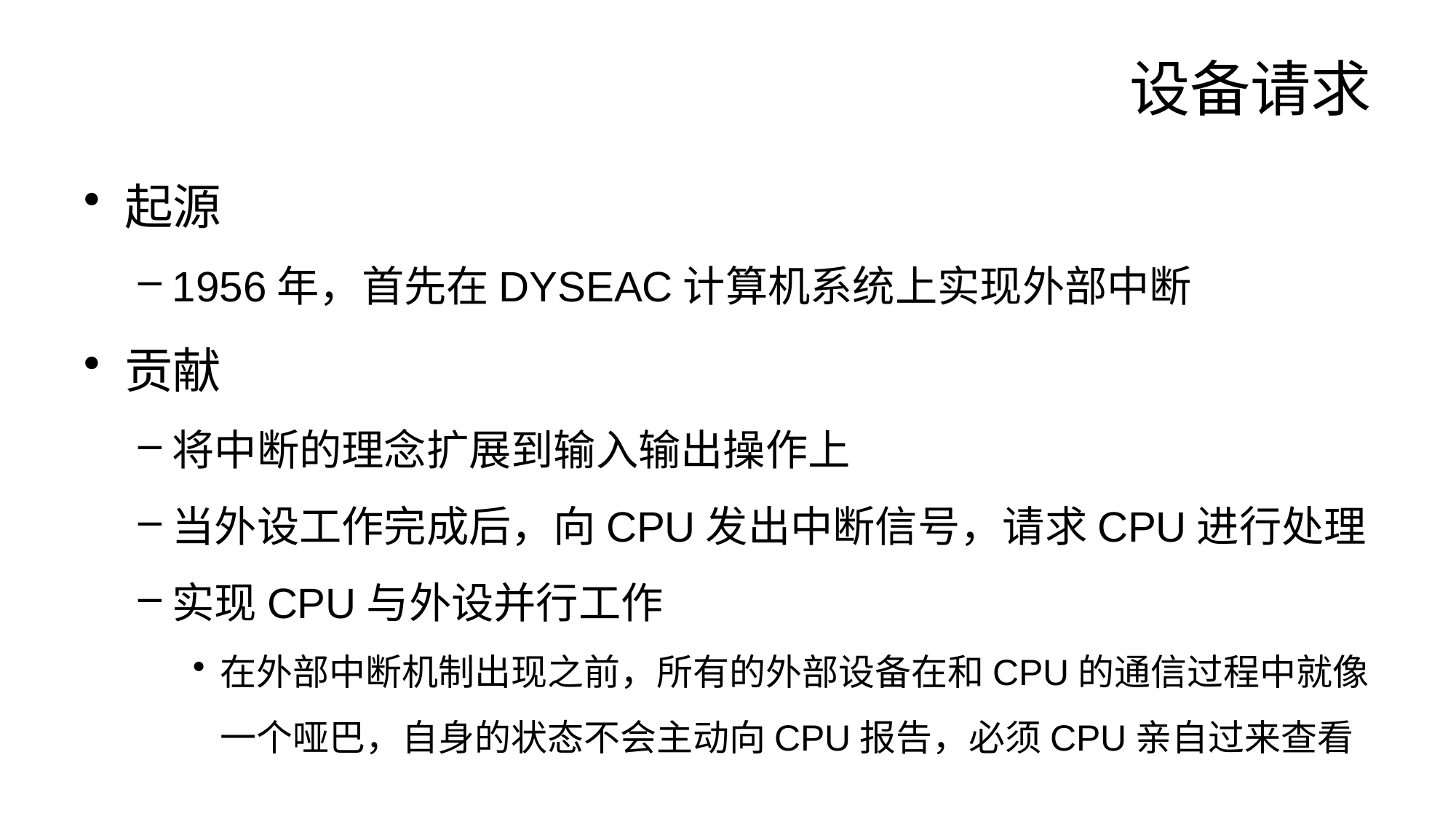

# 设备请求
起源
1956年，首先在DYSEAC计算机系统上实现外部中断
贡献
将中断的理念扩展到输入输出操作上
当外设工作完成后，向CPU发出中断信号，请求CPU进行处理
实现CPU与外设并行工作
在外部中断机制出现之前，所有的外部设备在和CPU的通信过程中就像一个哑巴，自身的状态不会主动向CPU报告，必须CPU亲自过来查看